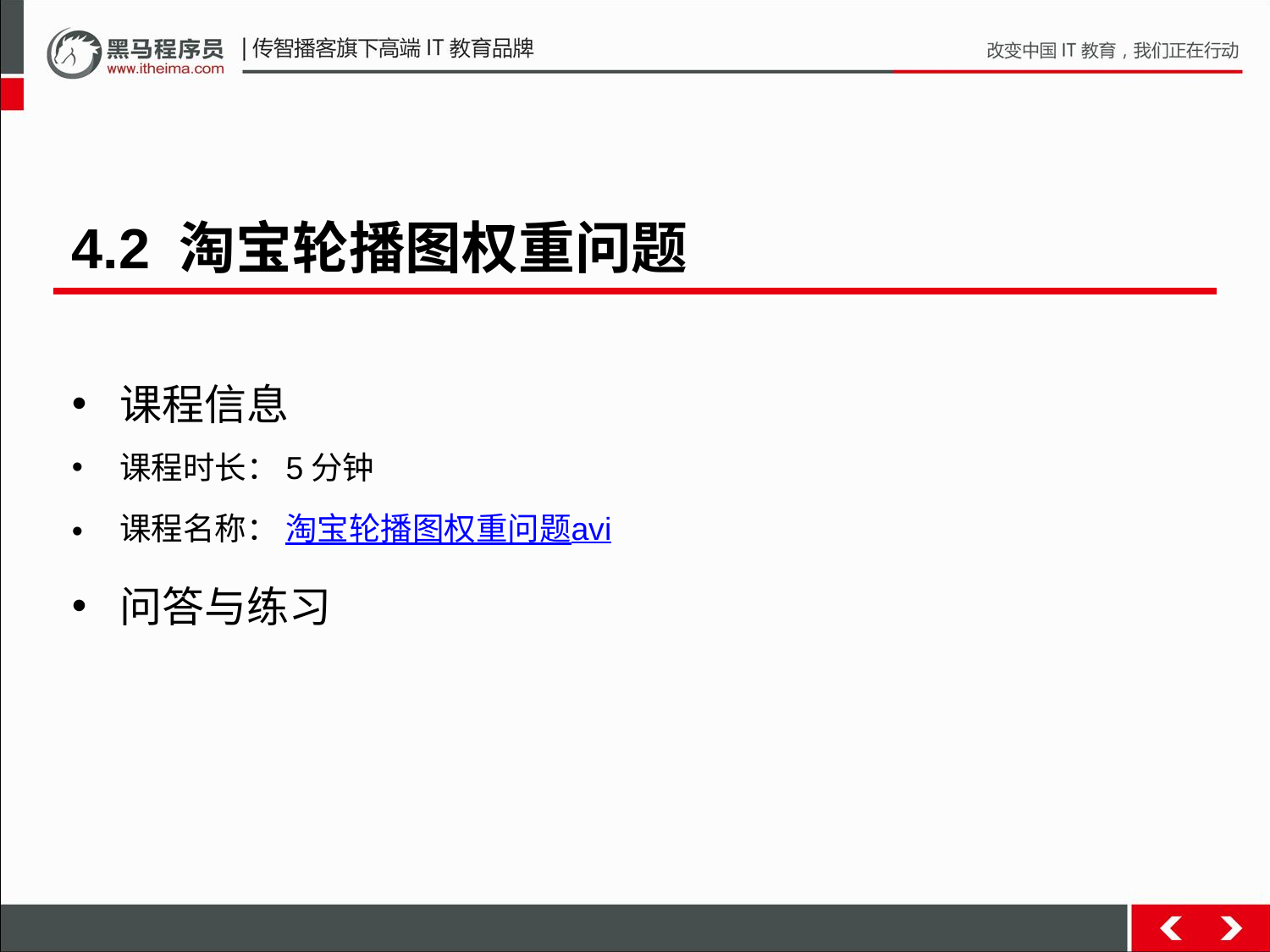

4.2 淘宝轮播图权重问题
课程信息
课程时长：5分钟
课程名称： 淘宝轮播图权重问题avi
问答与练习